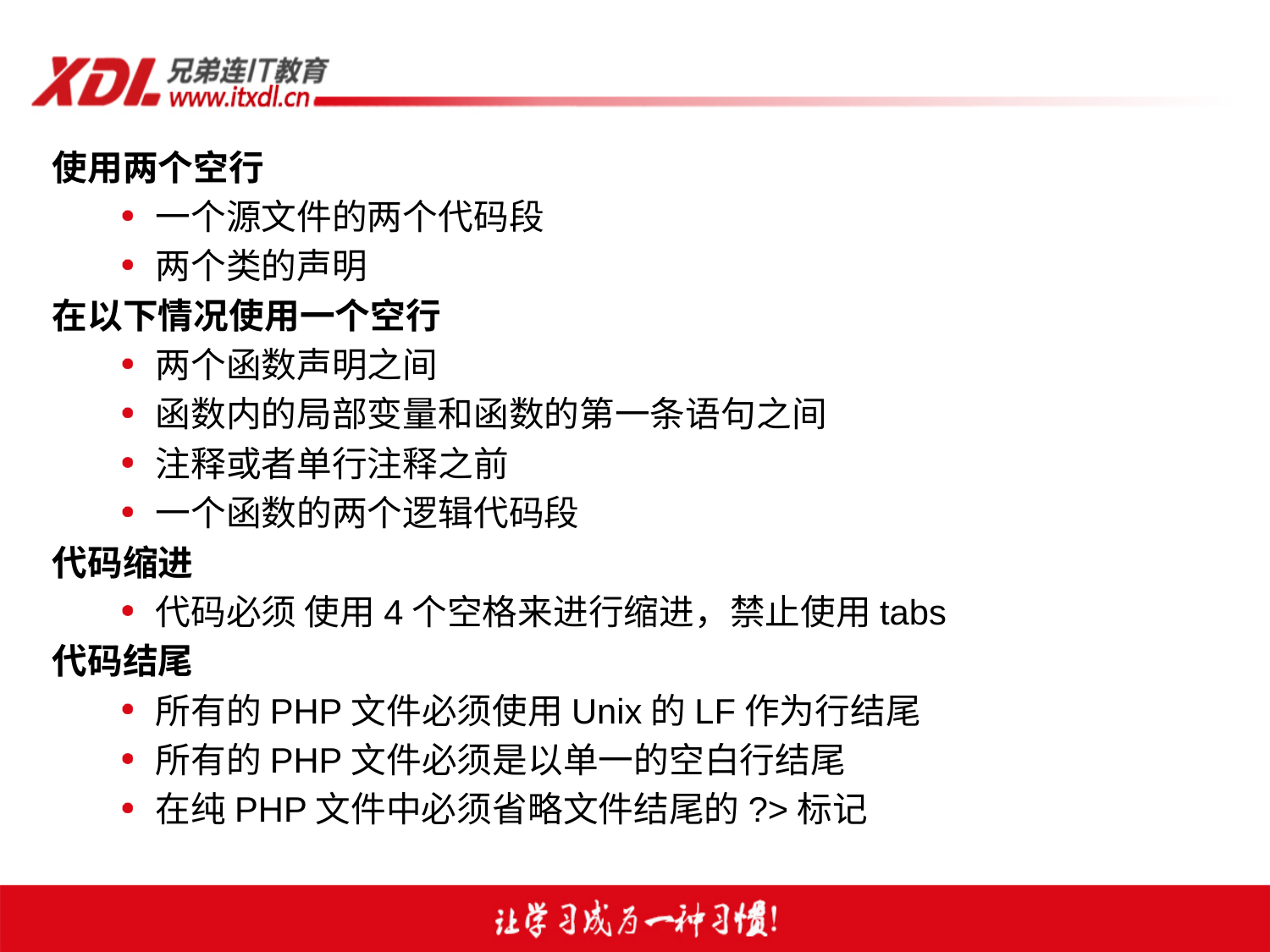

使用两个空行
一个源文件的两个代码段
两个类的声明
在以下情况使用一个空行
两个函数声明之间
函数内的局部变量和函数的第一条语句之间
注释或者单行注释之前
一个函数的两个逻辑代码段
代码缩进
代码必须 使用4个空格来进行缩进，禁止使用tabs
代码结尾
所有的PHP文件必须使用Unix的LF作为行结尾
所有的PHP文件必须是以单一的空白行结尾
在纯PHP文件中必须省略文件结尾的?>标记